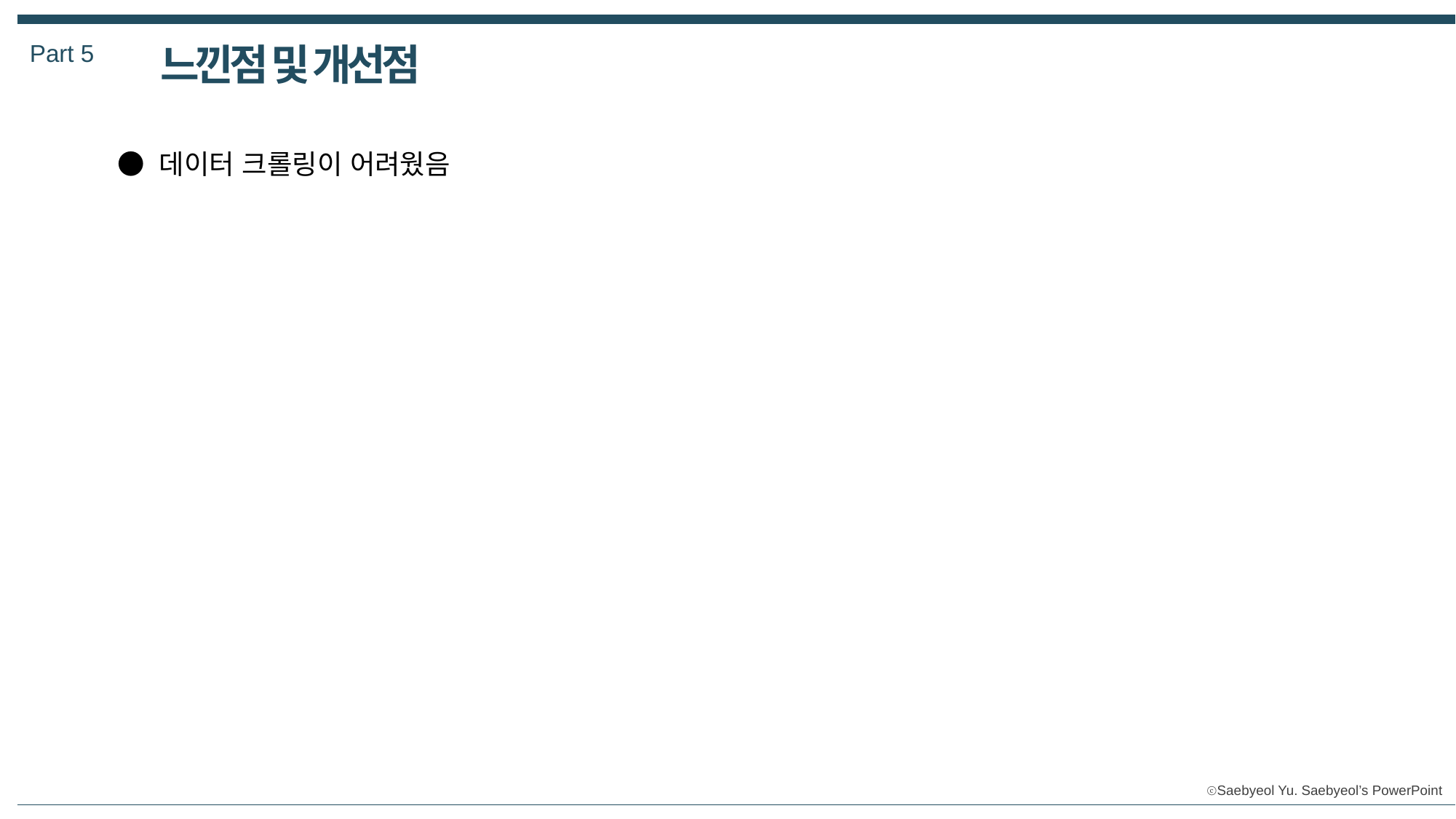

Part 5
느낀점 및 개선점
● 데이터 크롤링이 어려웠음